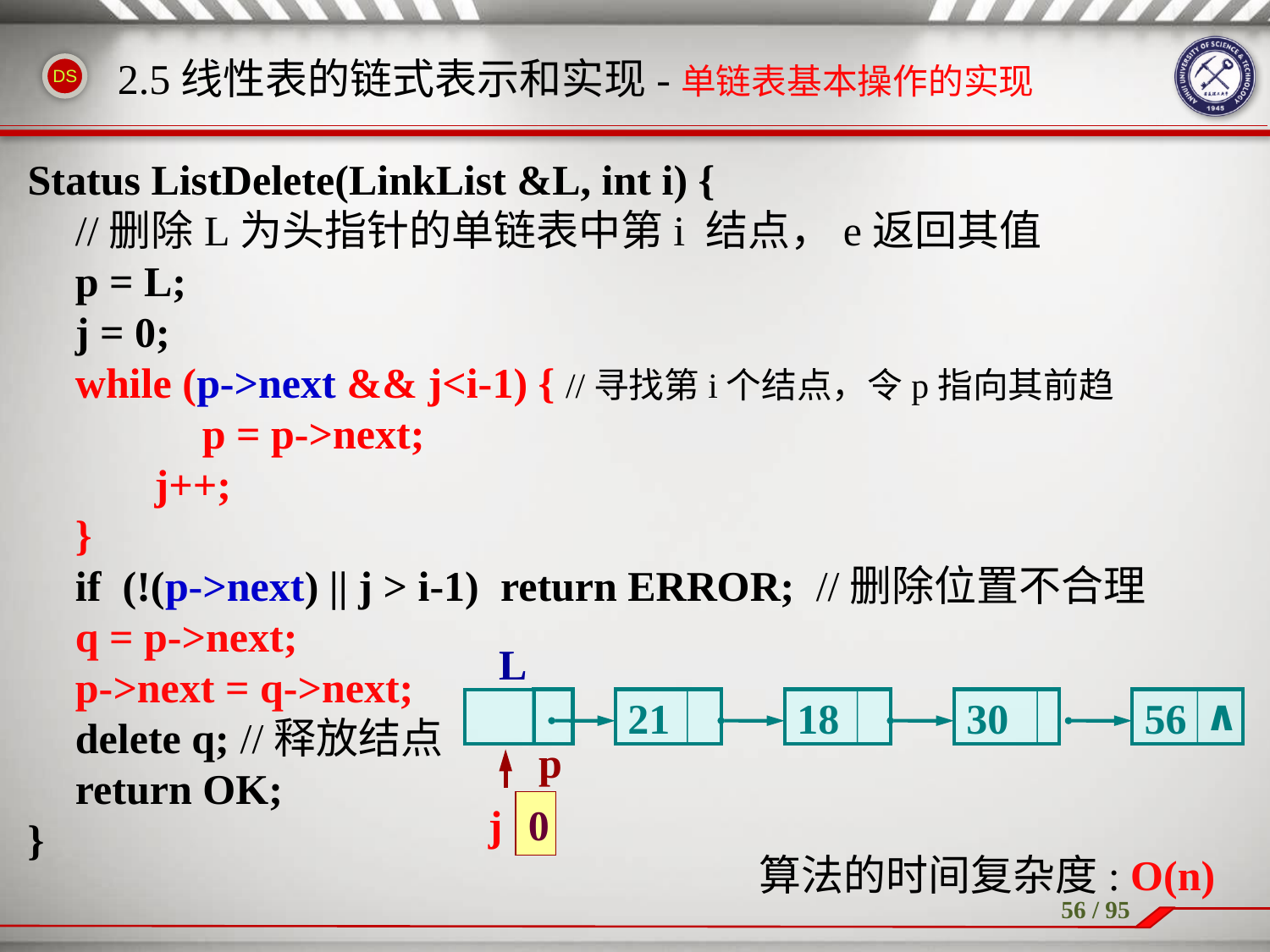

# 2.5线性表的链式表示和实现-单链表基本操作的实现
Status ListDelete(LinkList &L, int i) {
	//删除L为头指针的单链表中第i 结点，e返回其值
	p = L;
	j = 0;
	while (p->next && j<i-1) { //寻找第i个结点，令p指向其前趋
		p = p->next;
            j++;
	}
	if  (!(p->next) || j > i-1)  return ERROR;  //删除位置不合理
	q = p->next;
	p->next = q->next;
	delete q; //释放结点
	return OK;
}

L

∧
56

21

18

30

p

j
0

算法的时间复杂度: O(n)